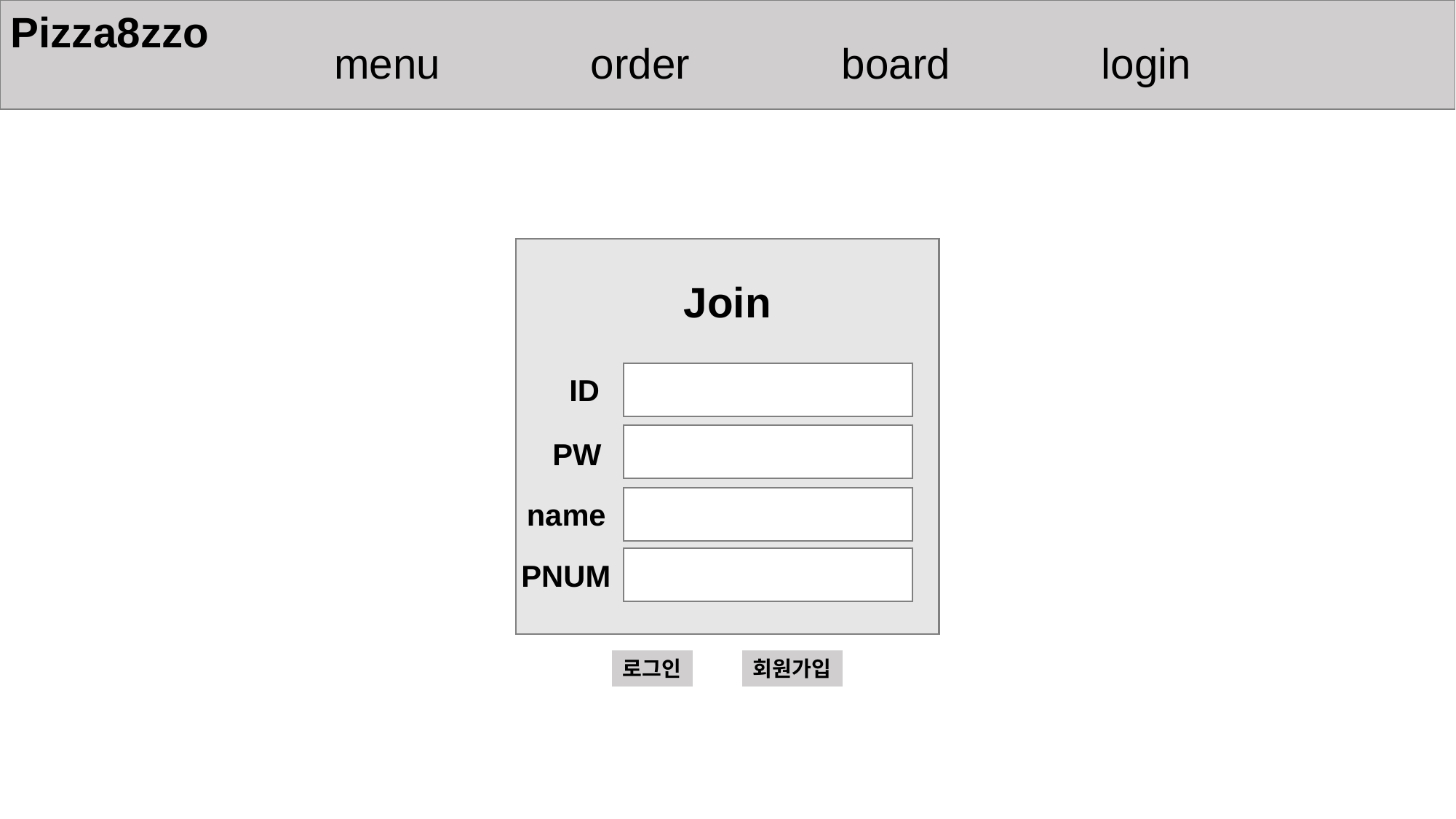

Pizza8zzo

menu
order
board
login

Join

ID

PW

name

PNUM
로그인
회원가입